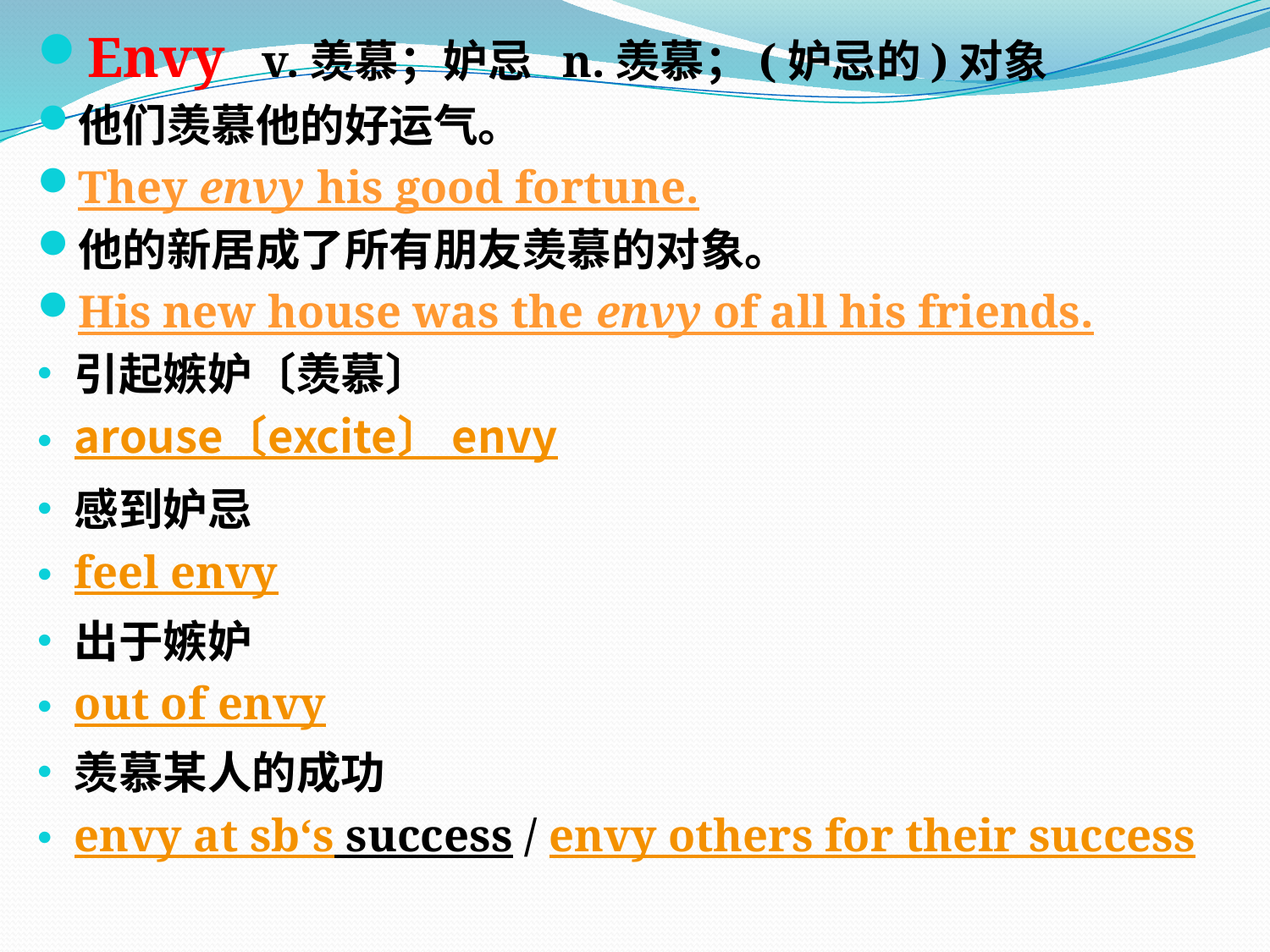

Envy   v.羡慕；妒忌  n.羡慕；(妒忌的)对象
他们羡慕他的好运气。
They envy his good fortune.
他的新居成了所有朋友羡慕的对象。
His new house was the envy of all his friends.
引起嫉妒〔羡慕〕
arouse〔excite〕 envy
感到妒忌
feel envy
出于嫉妒
out of envy
羡慕某人的成功
envy at sb‘s success / envy others for their success